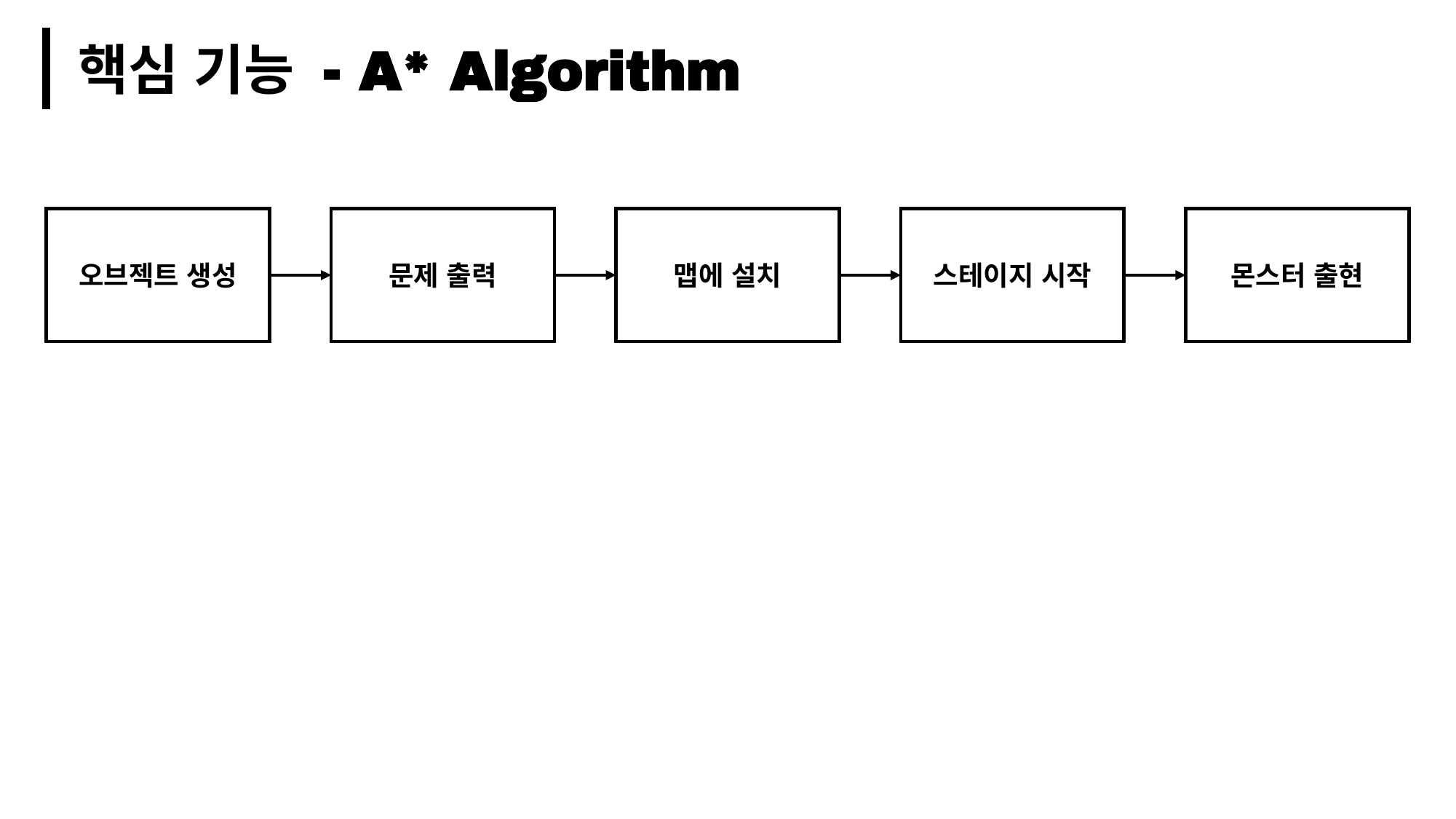

핵심 기능 - A* Algorithm
문제 출력
맵에 설치
스테이지 시작
몬스터 출현
오브젝트 생성